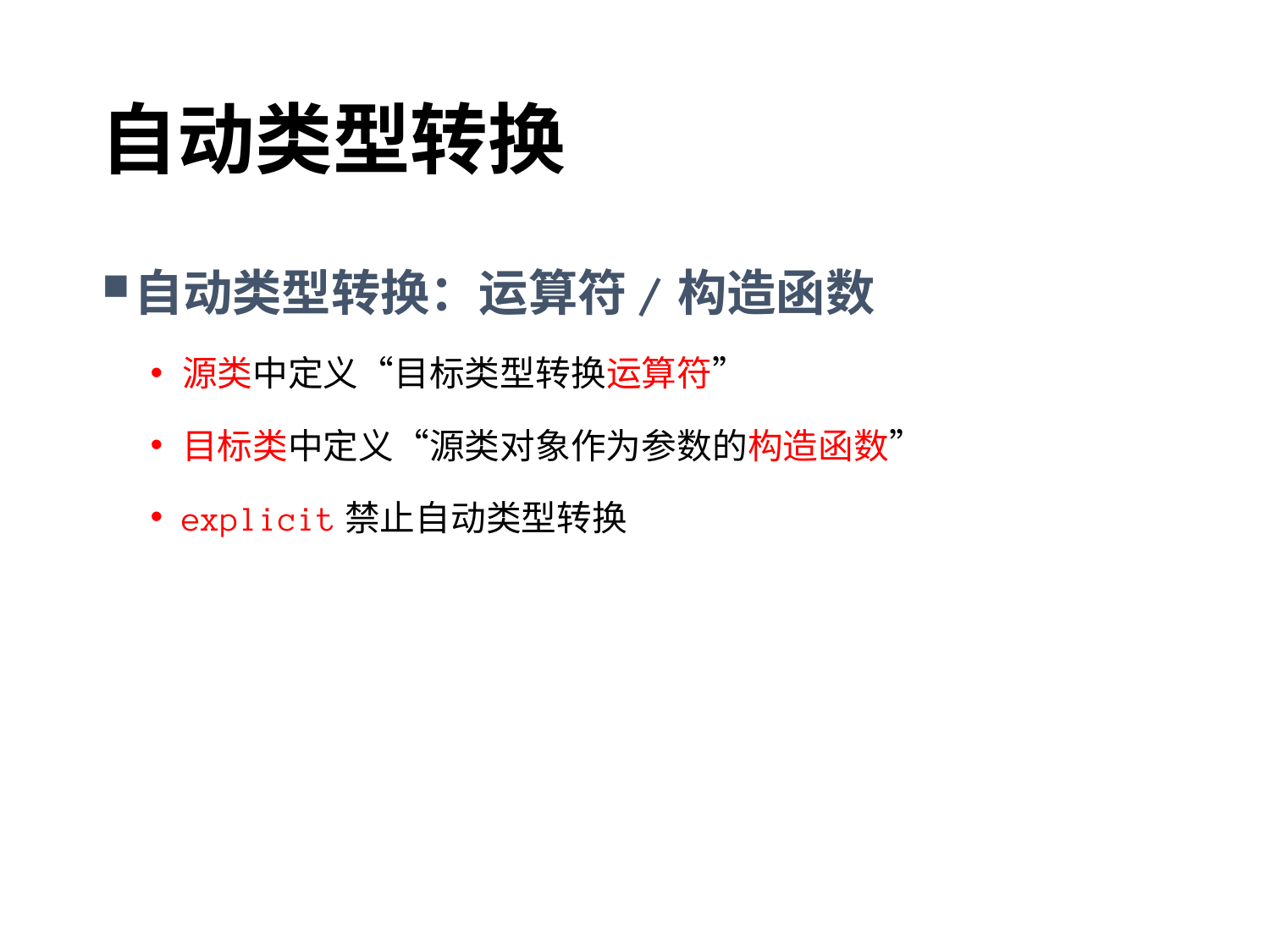

# 自动类型转换
自动类型转换：运算符/构造函数
源类中定义“目标类型转换运算符”
目标类中定义“源类对象作为参数的构造函数”
explicit禁止自动类型转换